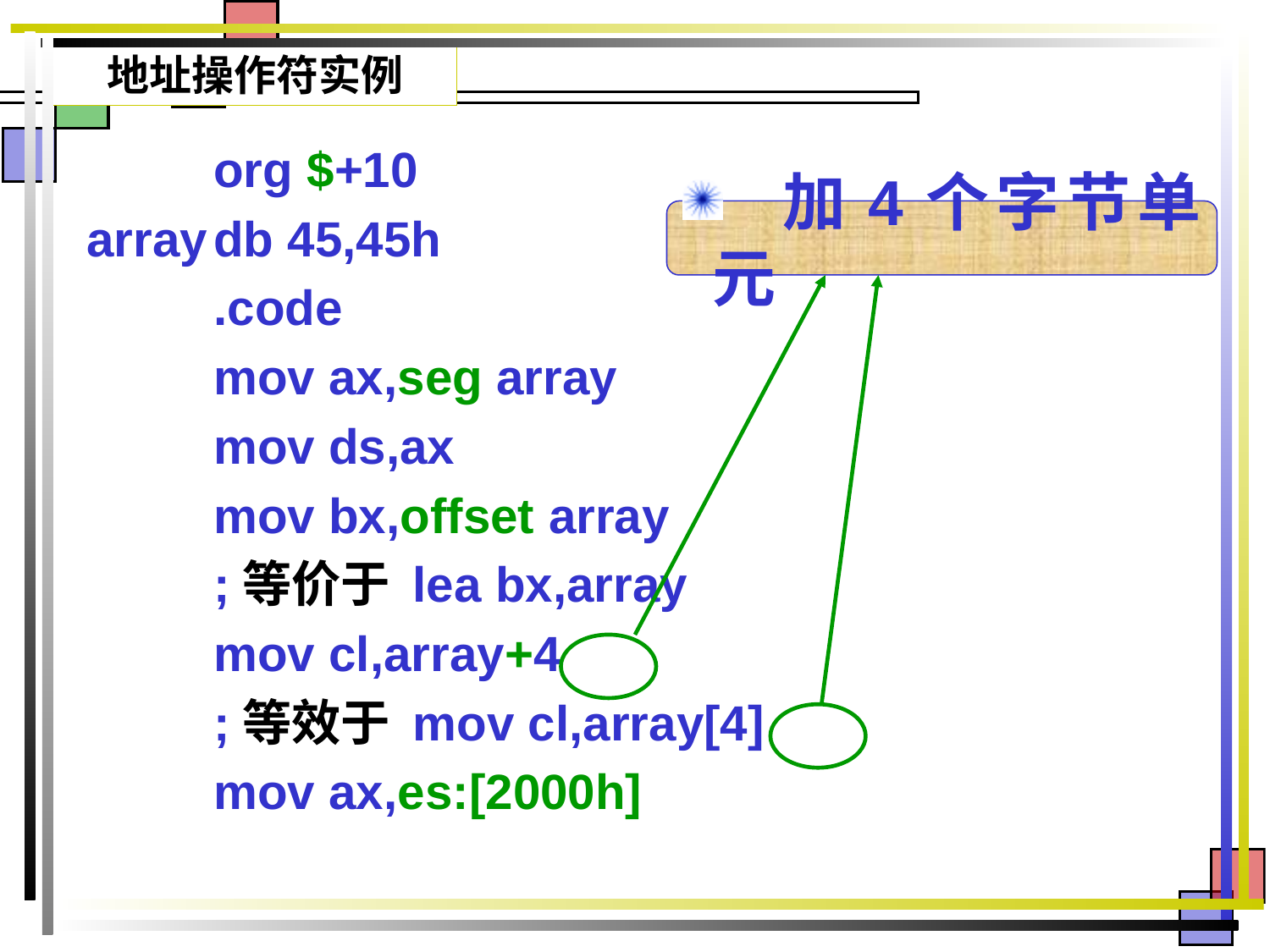

# 地址操作符实例
	org $+10
array	db 45,45h
	.code
	mov ax,seg array
	mov ds,ax
	mov bx,offset array
	;等价于 lea bx,array
	mov cl,array+4
	;等效于 mov cl,array[4]
	mov ax,es:[2000h]
  加4个字节单元